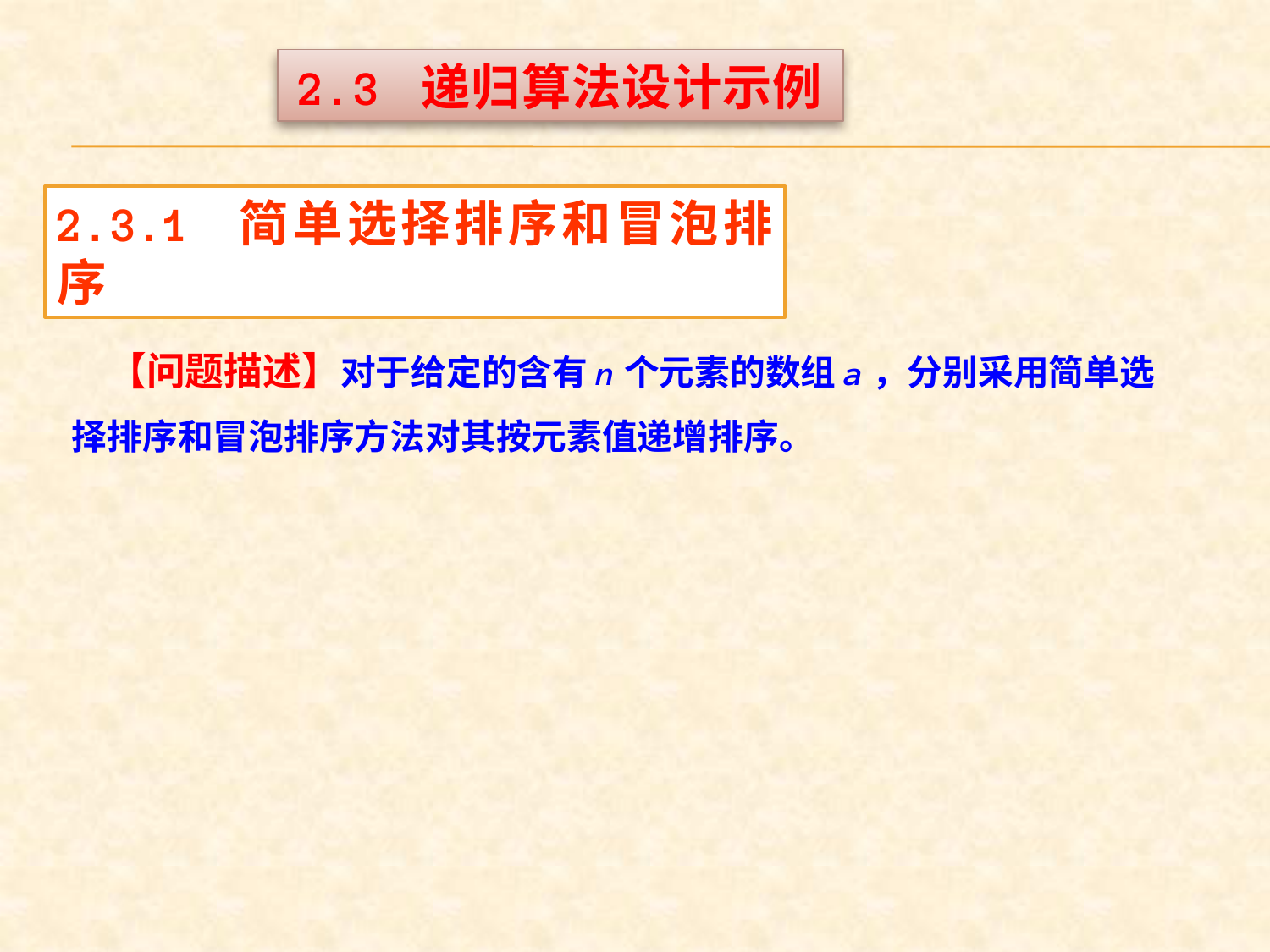

2.3 递归算法设计示例
2.3.1 简单选择排序和冒泡排序
   【问题描述】对于给定的含有n个元素的数组a，分别采用简单选择排序和冒泡排序方法对其按元素值递增排序。